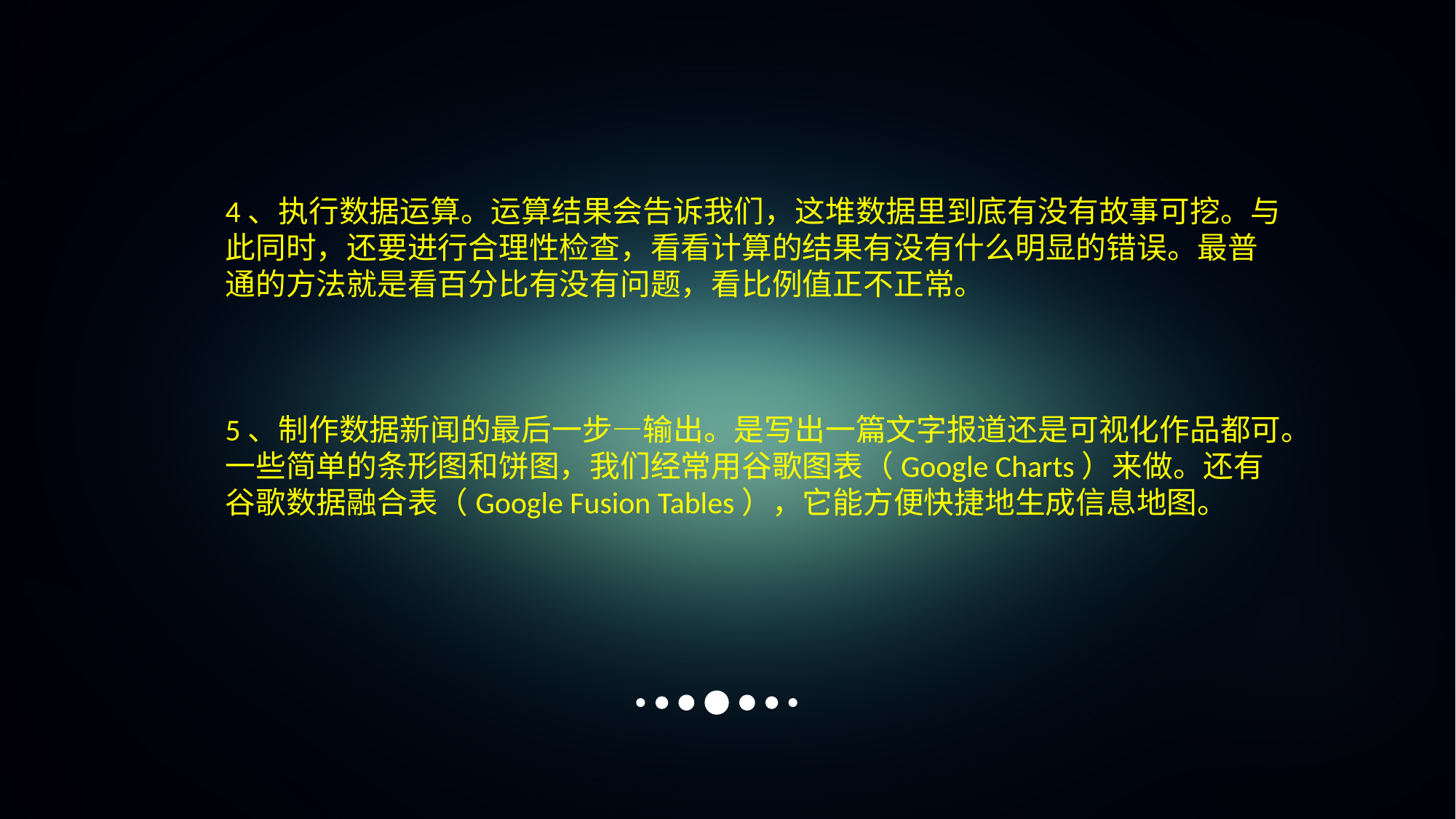

4、执行数据运算。运算结果会告诉我们，这堆数据里到底有没有故事可挖。与此同时，还要进行合理性检查，看看计算的结果有没有什么明显的错误。最普通的方法就是看百分比有没有问题，看比例值正不正常。

5、制作数据新闻的最后一步—输出。是写出一篇文字报道还是可视化作品都可。一些简单的条形图和饼图，我们经常用谷歌图表（Google Charts）来做。还有谷歌数据融合表（Google Fusion Tables），它能方便快捷地生成信息地图。